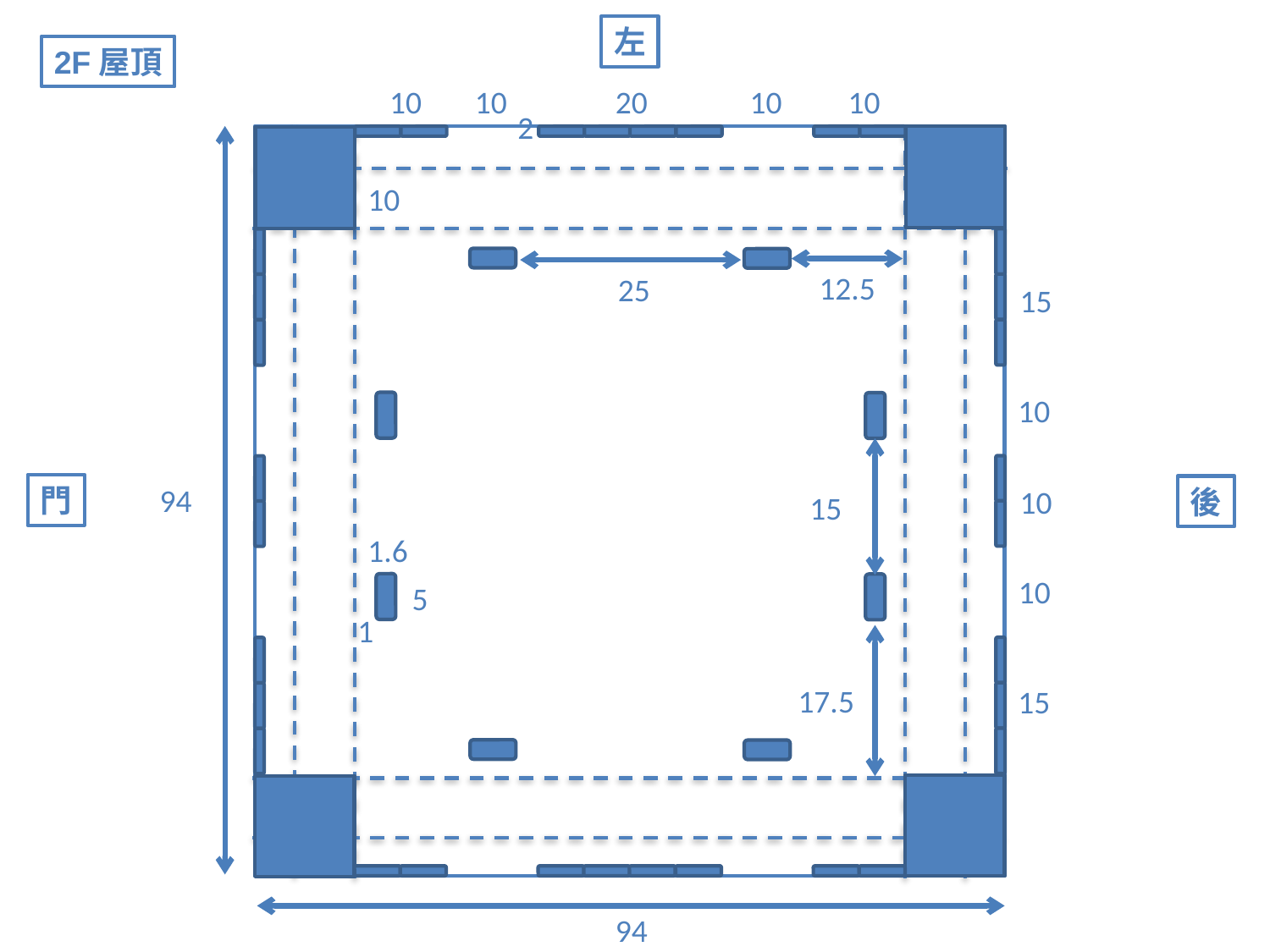

左
2F屋頂
10
10
20
10
10
2

10

12.5
25
15
10

94
10
15

1.6
10
5
1
17.5
15

94
門
後